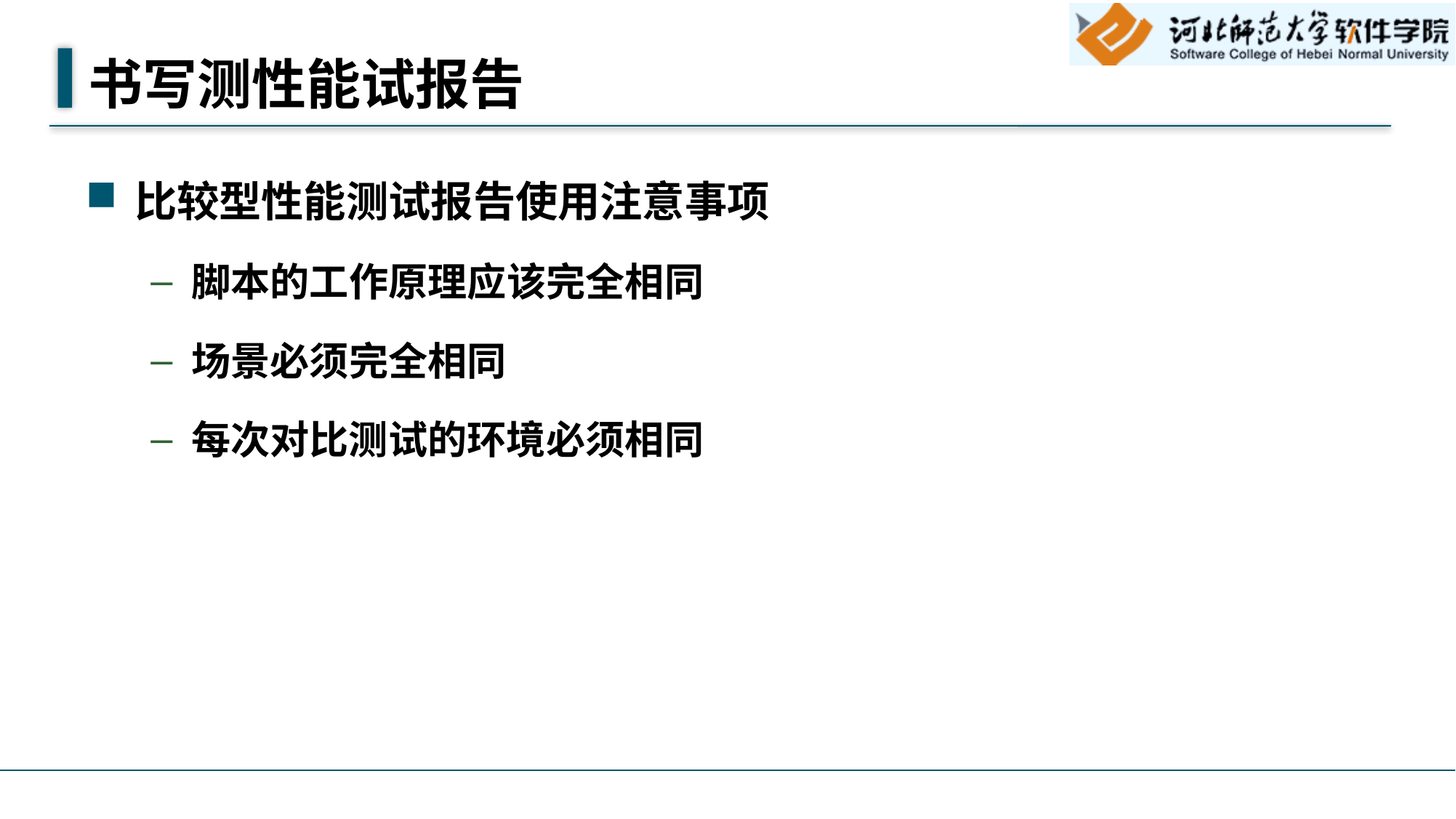

# 书写测性能试报告
比较型性能测试报告使用注意事项
脚本的工作原理应该完全相同
场景必须完全相同
每次对比测试的环境必须相同